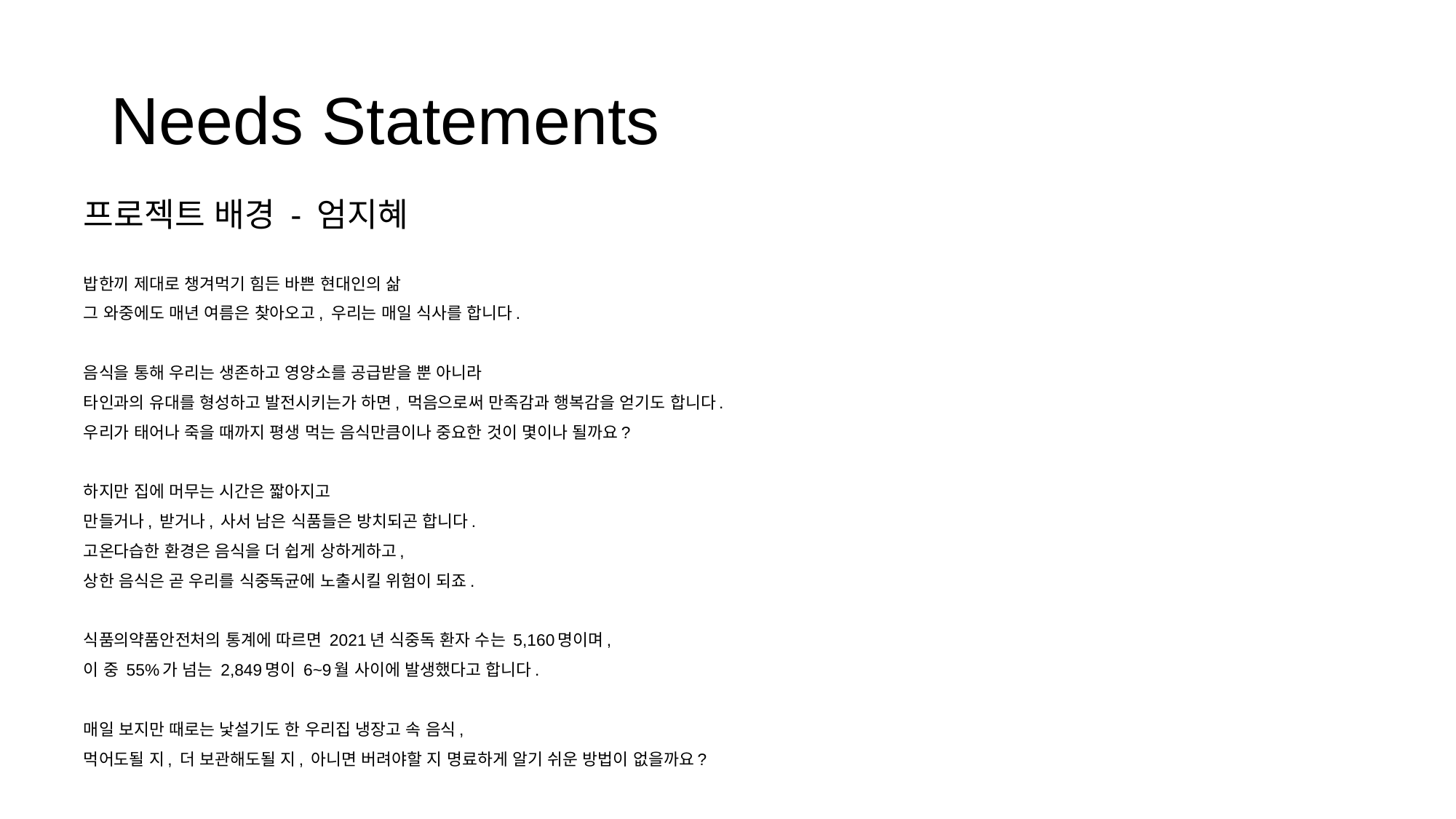

# Needs Statements
프로젝트 배경 - 엄지혜

밥한끼 제대로 챙겨먹기 힘든 바쁜 현대인의 삶
그 와중에도 매년 여름은 찾아오고, 우리는 매일 식사를 합니다.

음식을 통해 우리는 생존하고 영양소를 공급받을 뿐 아니라
타인과의 유대를 형성하고 발전시키는가 하면, 먹음으로써 만족감과 행복감을 얻기도 합니다.
우리가 태어나 죽을 때까지 평생 먹는 음식만큼이나 중요한 것이 몇이나 될까요?

하지만 집에 머무는 시간은 짧아지고
만들거나, 받거나, 사서 남은 식품들은 방치되곤 합니다.
고온다습한 환경은 음식을 더 쉽게 상하게하고,
상한 음식은 곧 우리를 식중독균에 노출시킬 위험이 되죠.

식품의약품안전처의 통계에 따르면 2021년 식중독 환자 수는 5,160명이며,
이 중 55%가 넘는 2,849명이 6~9월 사이에 발생했다고 합니다.

매일 보지만 때로는 낯설기도 한 우리집 냉장고 속 음식,
먹어도될 지, 더 보관해도될 지, 아니면 버려야할 지 명료하게 알기 쉬운 방법이 없을까요?